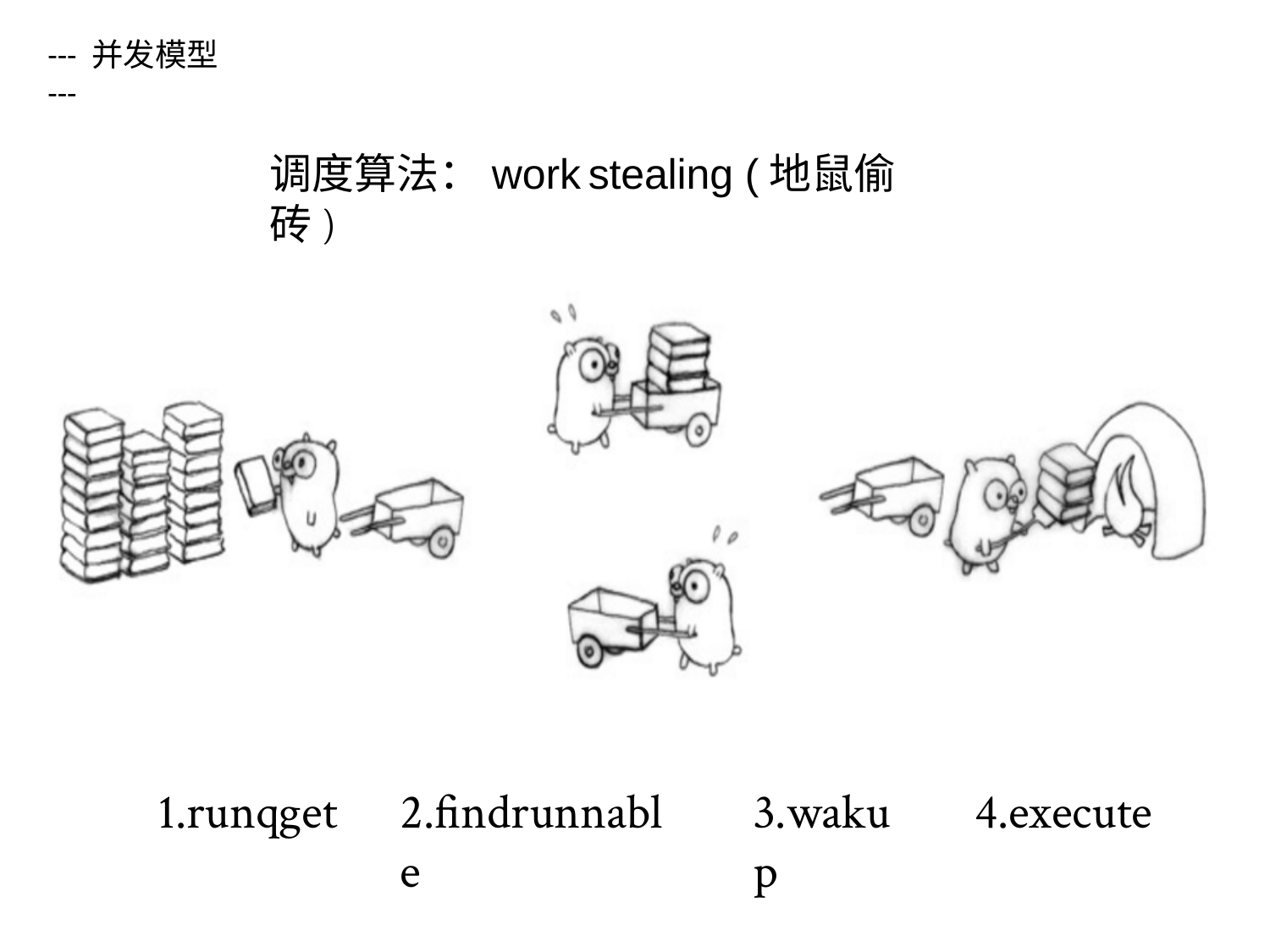

--- 并发模型 ---
# 调度算法：work	stealing (地鼠偷砖)

1.runqget
2.findrunnable
3.wakup
4.execute